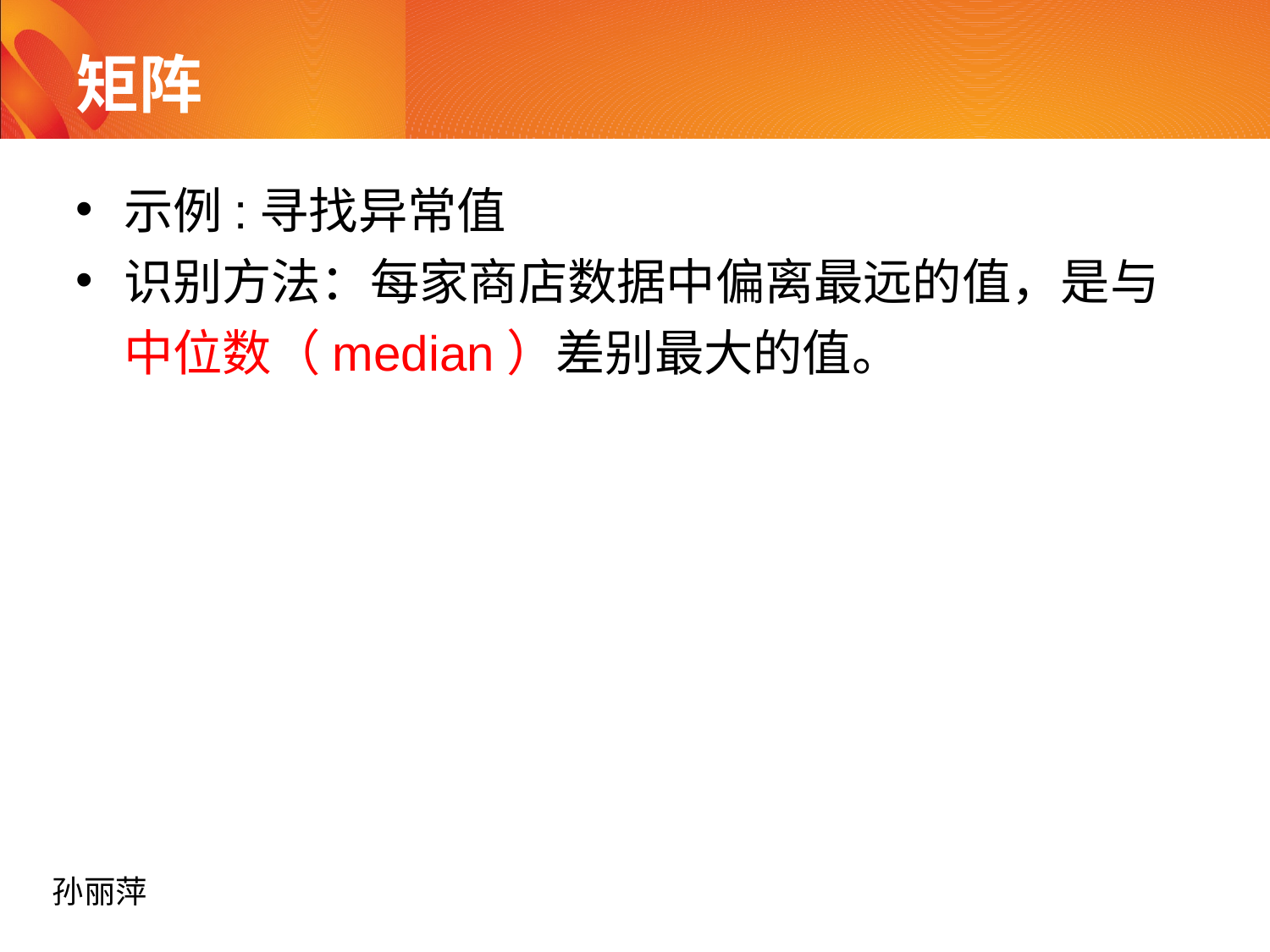

# 矩阵
示例:寻找异常值
识别方法：每家商店数据中偏离最远的值，是与中位数（median）差别最大的值。